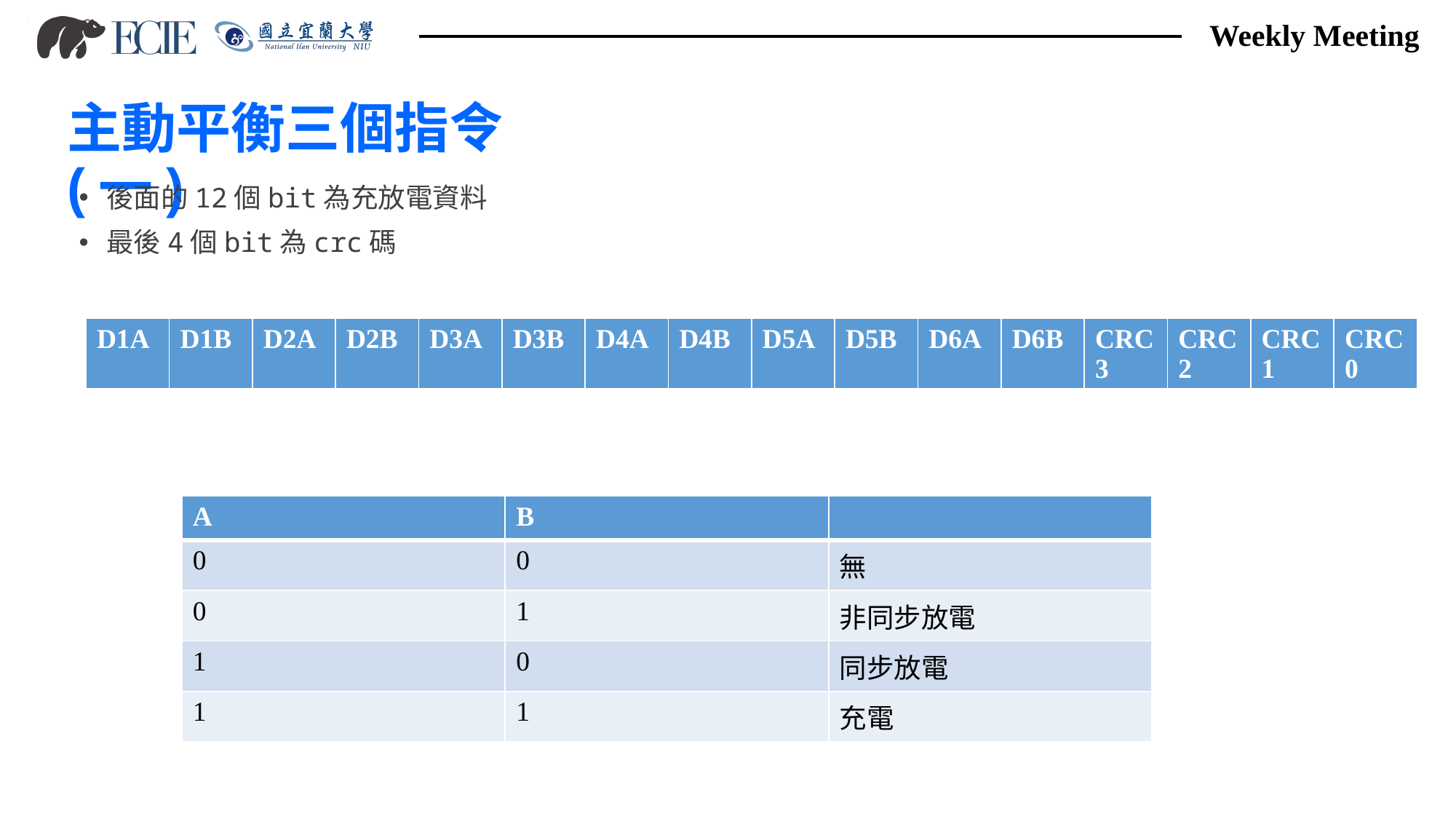

主動平衡三個指令(一)

後面的12個bit為充放電資料
最後4個bit為crc碼
| D1A | D1B | D2A | D2B | D3A | D3B | D4A | D4B | D5A | D5B | D6A | D6B | CRC3 | CRC2 | CRC1 | CRC0 |
| --- | --- | --- | --- | --- | --- | --- | --- | --- | --- | --- | --- | --- | --- | --- | --- |
| A | B |  |
| --- | --- | --- |
| 0 | 0 | 無 |
| 0 | 1 | 非同步放電 |
| 1 | 0 | 同步放電 |
| 1 | 1 | 充電 |